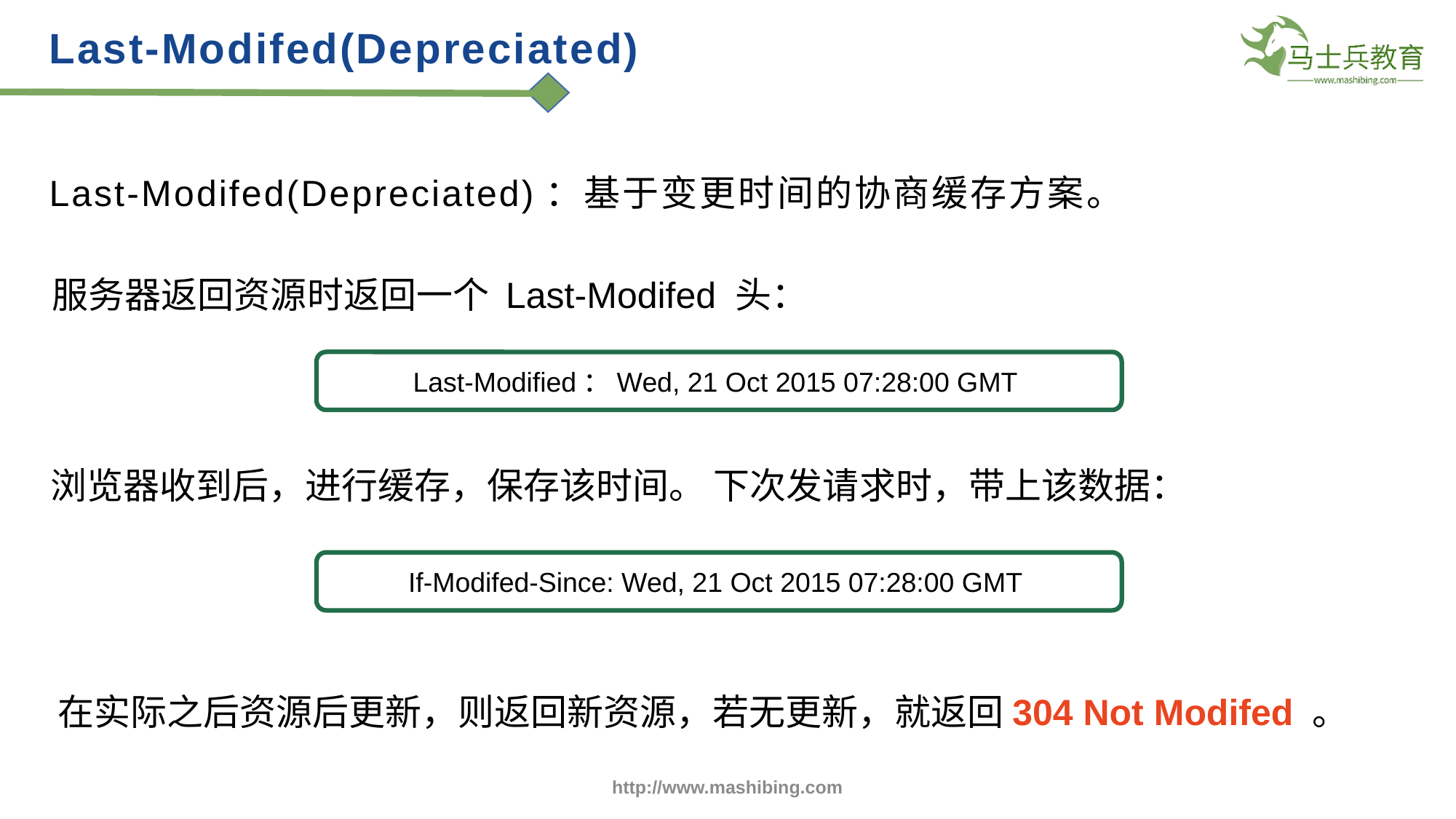

Last-Modifed(Depreciated)

Last-Modifed(Depreciated)：基于变更时间的协商缓存方案。
服务器返回资源时返回一个 Last-Modifed 头：
Last-Modified：Wed, 21 Oct 2015 07:28:00 GMT
浏览器收到后，进行缓存，保存该时间。 下次发请求时，带上该数据：
If-Modifed-Since: Wed, 21 Oct 2015 07:28:00 GMT
在实际之后资源后更新，则返回新资源，若无更新，就返回304 Not Modifed 。